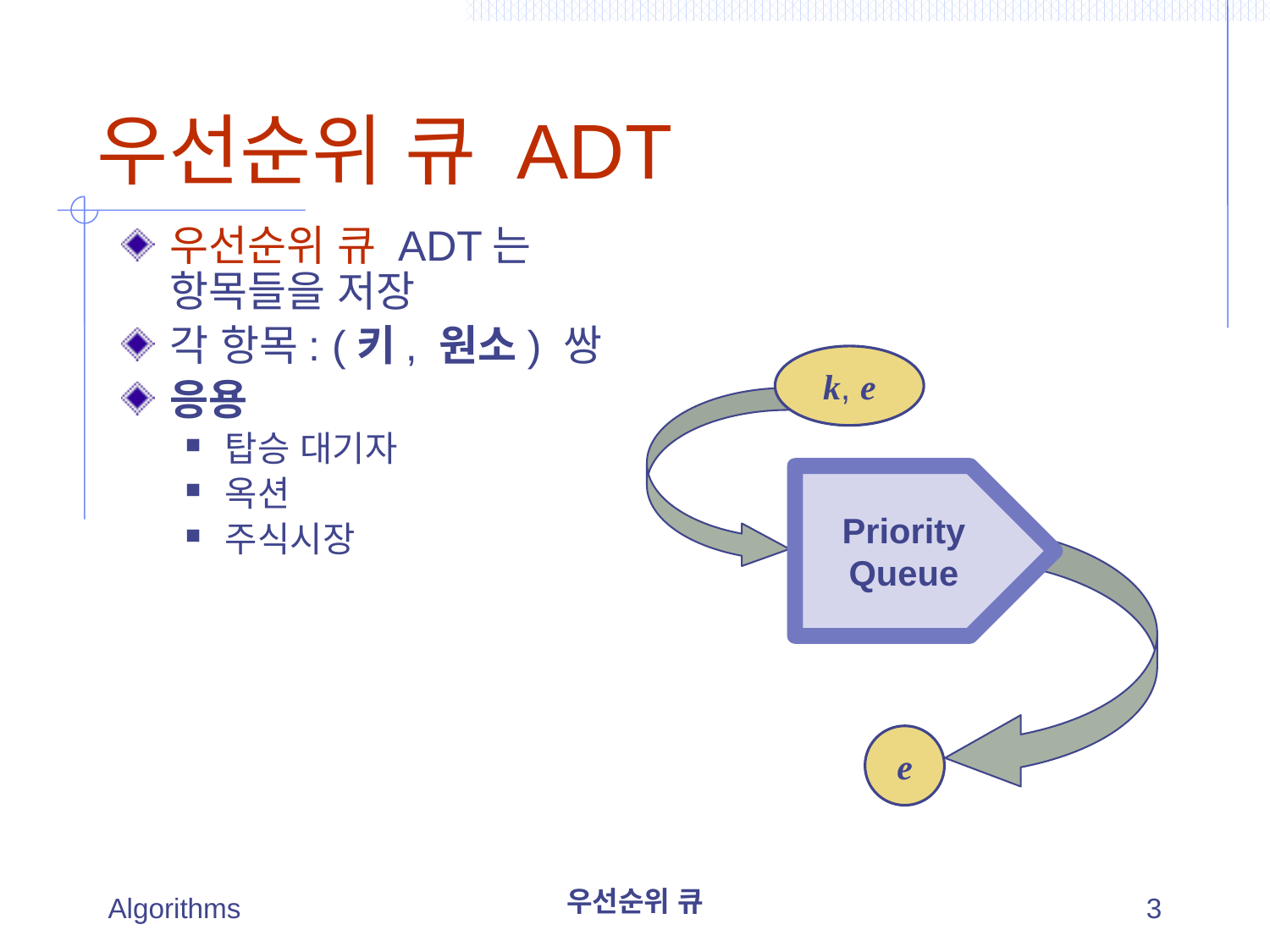

# 우선순위 큐 ADT
우선순위 큐 ADT는 항목들을 저장
각 항목: (키, 원소) 쌍
응용
탑승 대기자
옥션
주식시장
k, e

Priority
Queue

e
Algorithms
우선순위 큐
3